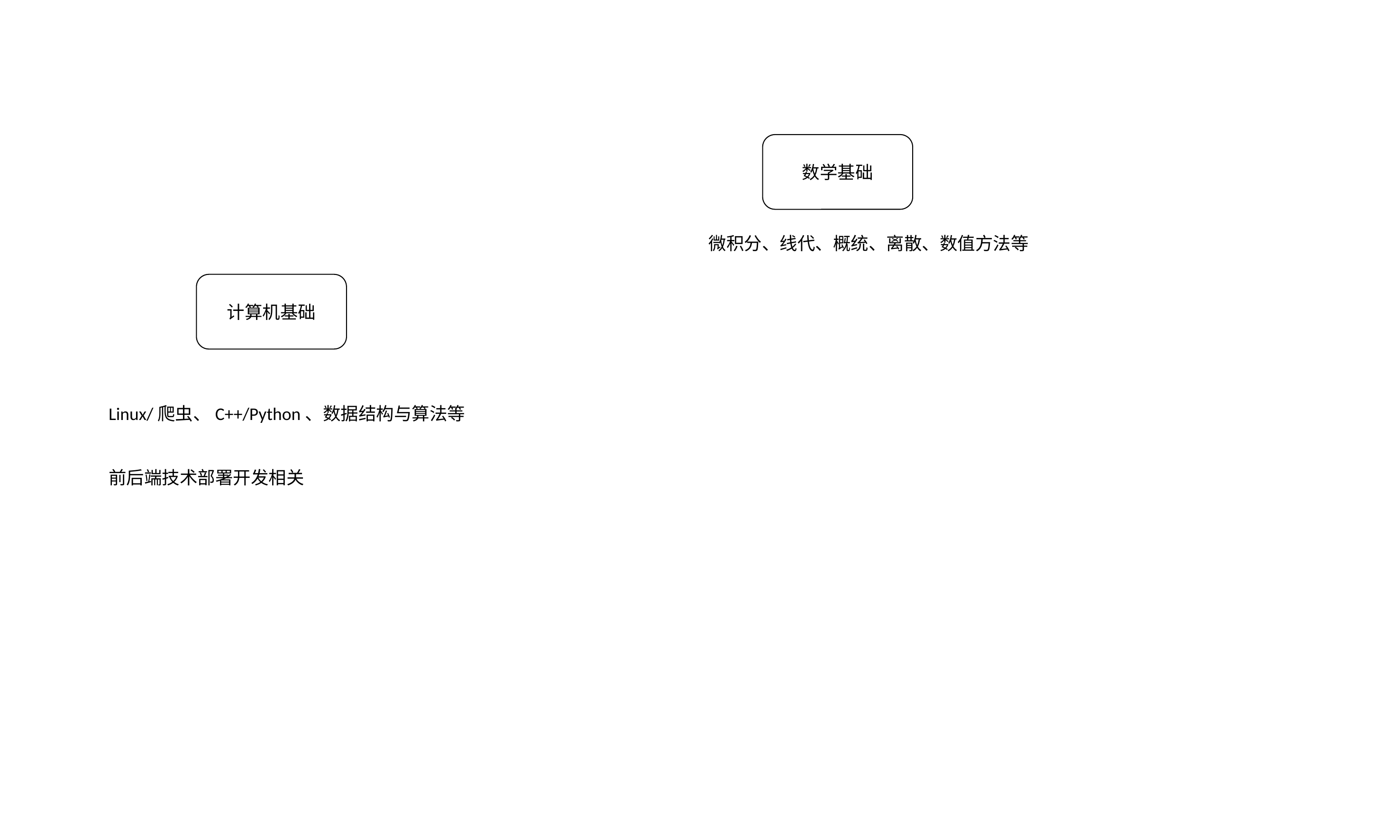

数学基础
微积分、线代、概统、离散、数值方法等
计算机基础
Linux/爬虫、C++/Python、数据结构与算法等

前后端技术部署开发相关